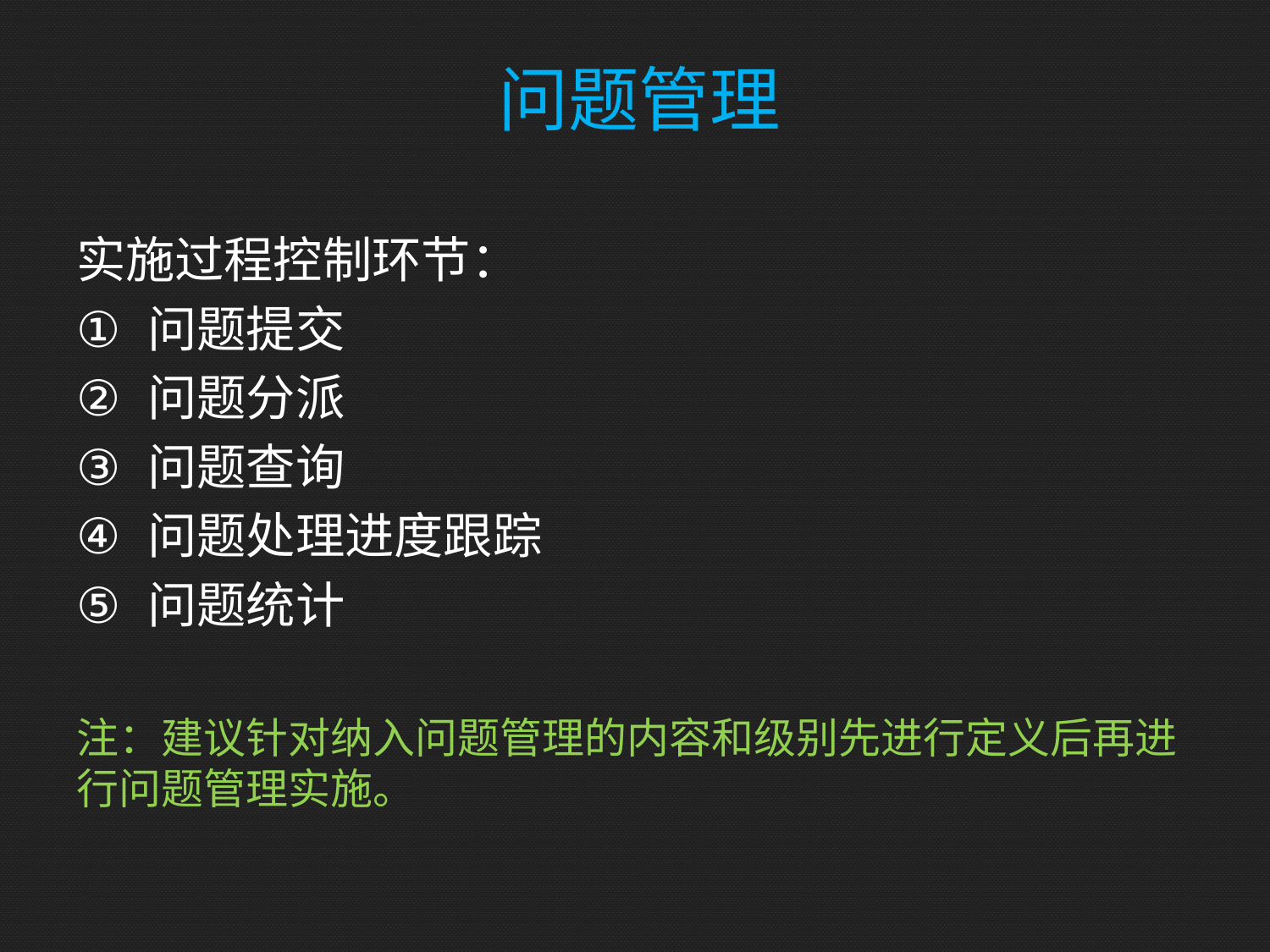

# 问题管理
实施过程控制环节：
问题提交
问题分派
问题查询
问题处理进度跟踪
问题统计

注：建议针对纳入问题管理的内容和级别先进行定义后再进行问题管理实施。